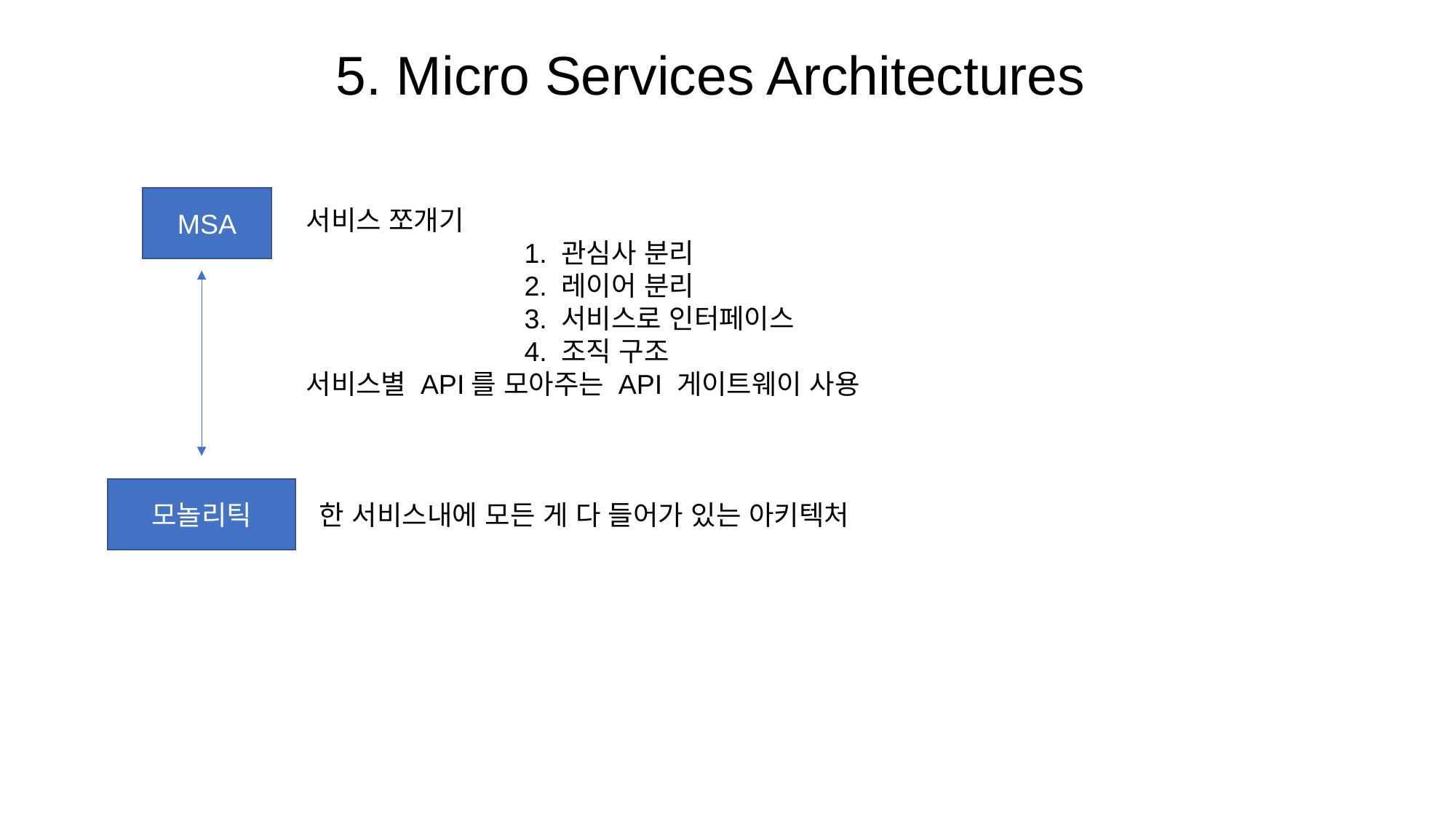

# 5. Micro Services Architectures
MSA
서비스 쪼개기
		1. 관심사 분리
		2. 레이어 분리
		3. 서비스로 인터페이스
		4. 조직 구조
서비스별 API를 모아주는 API 게이트웨이 사용
모놀리틱
한 서비스내에 모든 게 다 들어가 있는 아키텍처